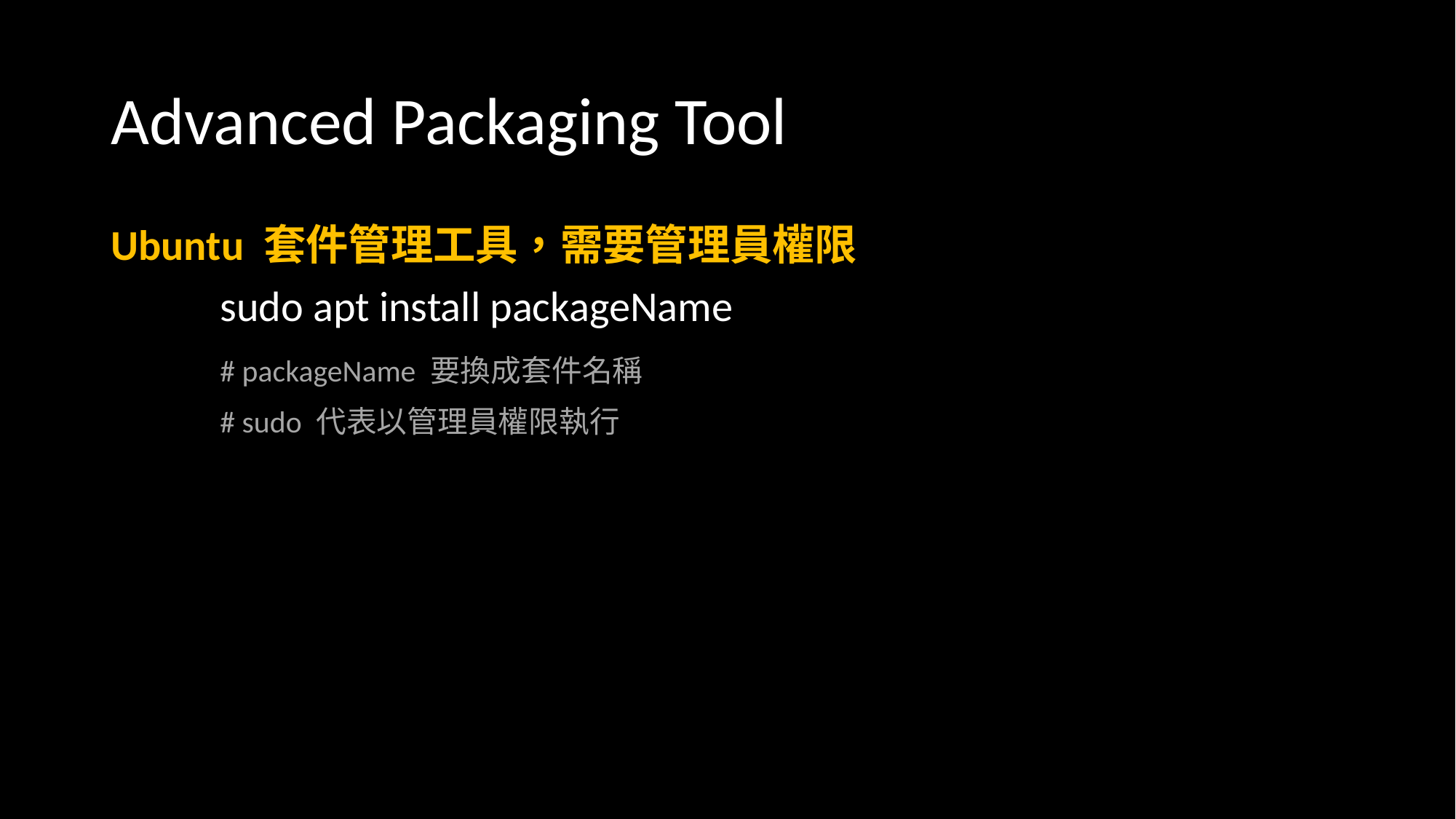

# Advanced Packaging Tool
Ubuntu 套件管理工具，需要管理員權限
	sudo apt install packageName
	# packageName 要換成套件名稱
	# sudo 代表以管理員權限執行